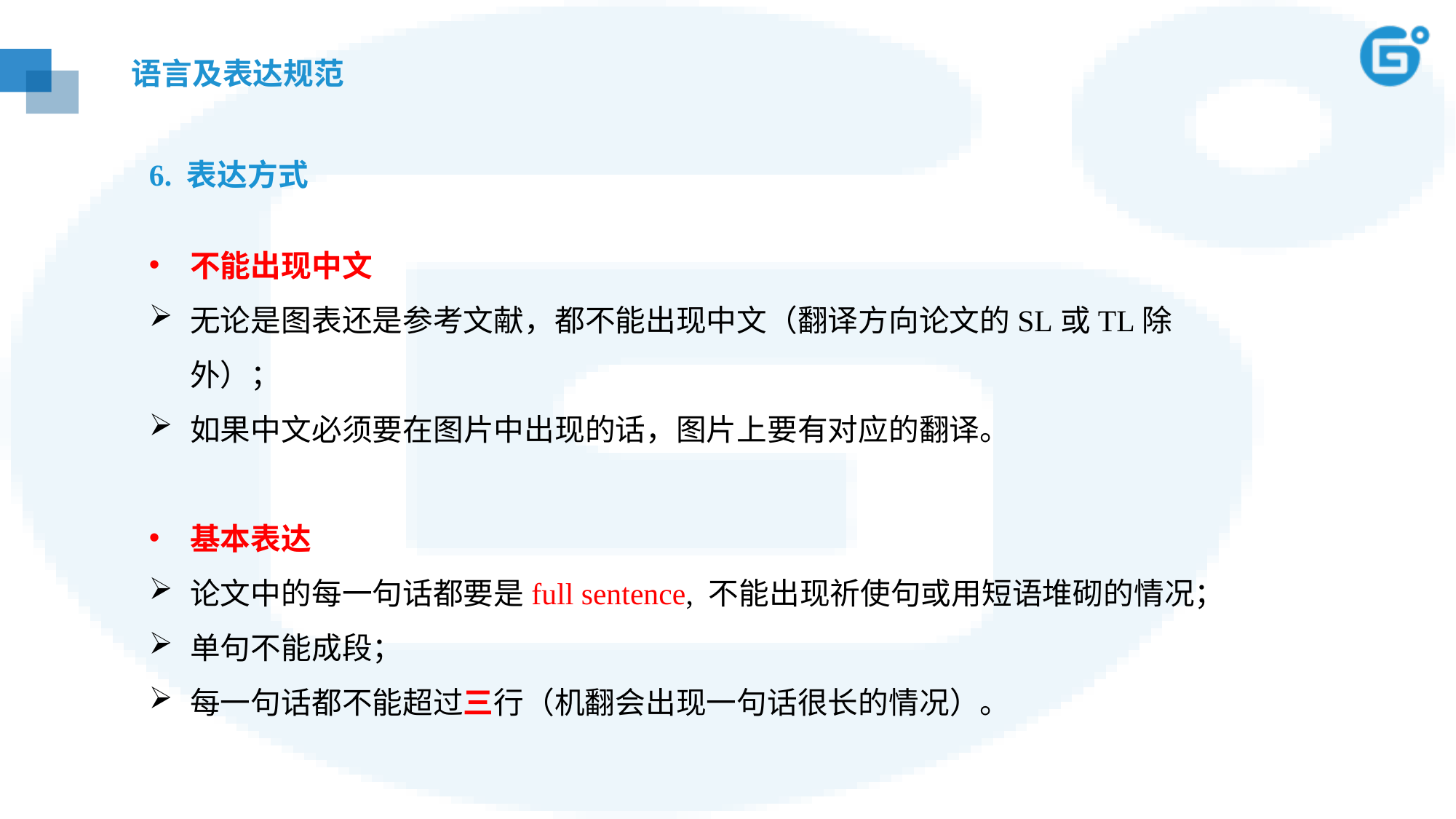

语言及表达规范
6. 表达方式

不能出现中文
无论是图表还是参考文献，都不能出现中文（翻译方向论文的SL或TL除外）；
如果中文必须要在图片中出现的话，图片上要有对应的翻译。

基本表达
论文中的每一句话都要是full sentence, 不能出现祈使句或用短语堆砌的情况；
单句不能成段；
每一句话都不能超过三行（机翻会出现一句话很长的情况）。